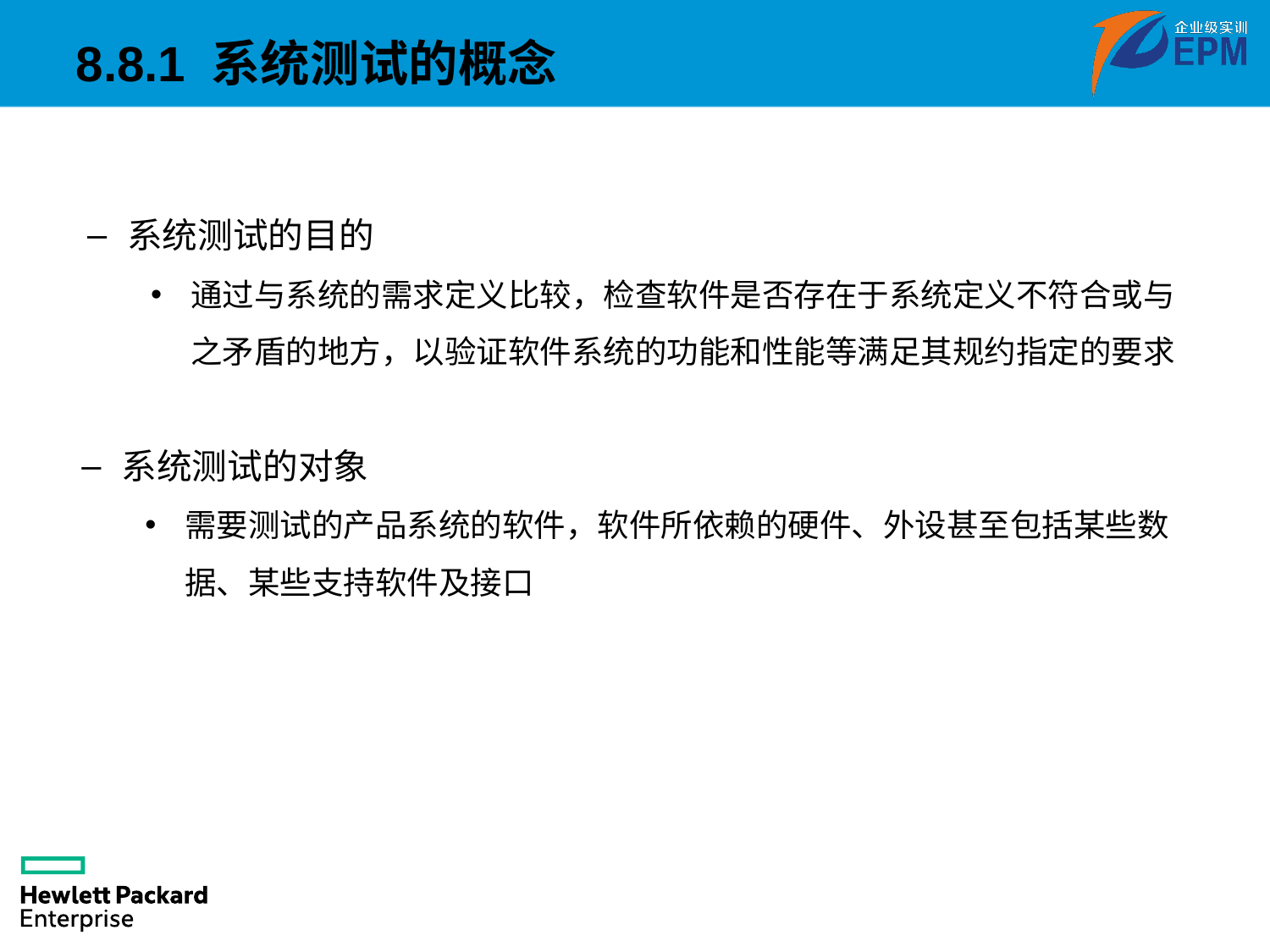

8.8.1 系统测试的概念
系统测试的目的
通过与系统的需求定义比较，检查软件是否存在于系统定义不符合或与之矛盾的地方，以验证软件系统的功能和性能等满足其规约指定的要求
系统测试的对象
需要测试的产品系统的软件，软件所依赖的硬件、外设甚至包括某些数据、某些支持软件及接口